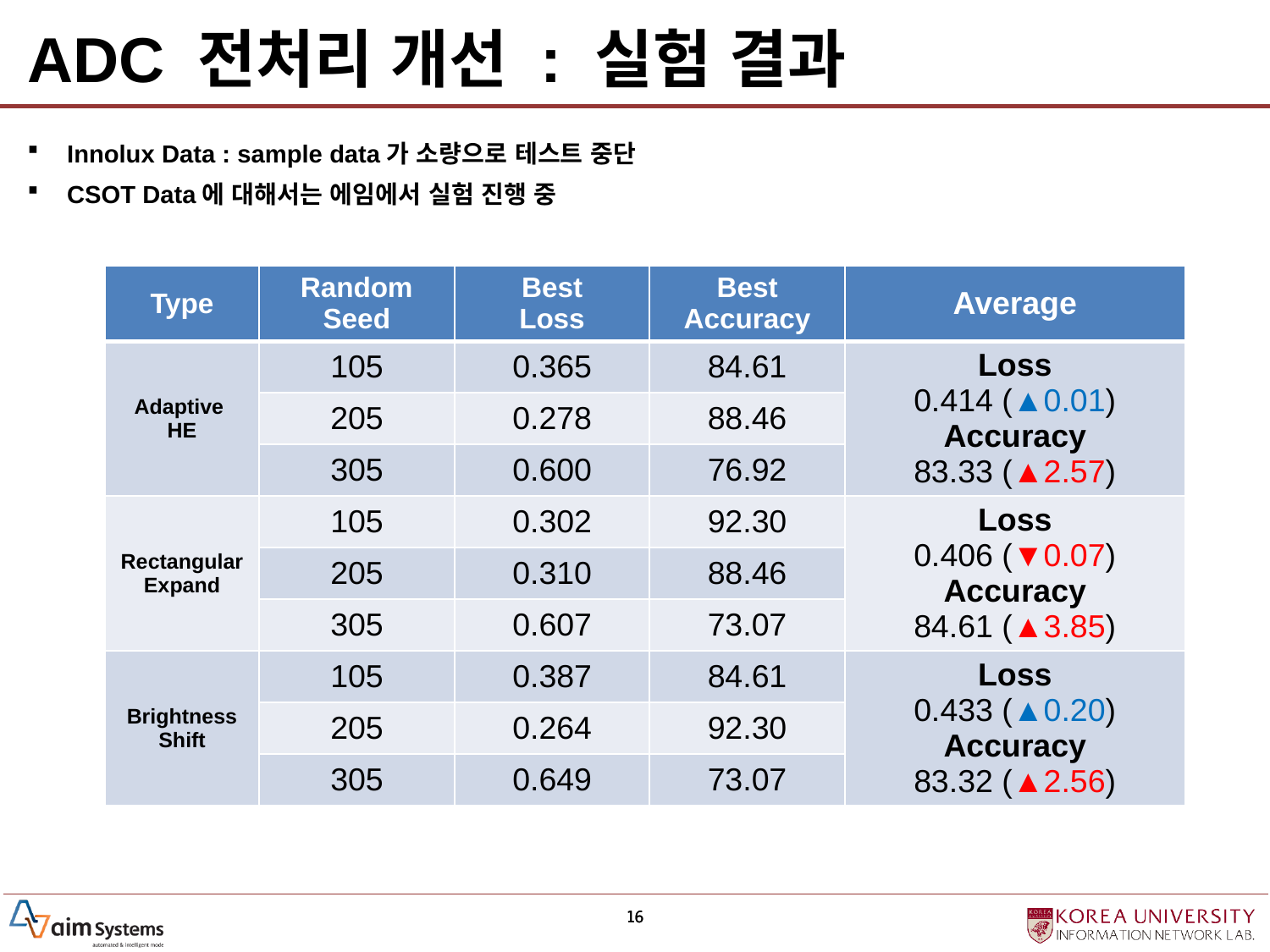

# ADC 전처리 개선 : 실험 결과
Innolux Data : sample data가 소량으로 테스트 중단
CSOT Data에 대해서는 에임에서 실험 진행 중
| Type | Random Seed | Best Loss | Best Accuracy | Average |
| --- | --- | --- | --- | --- |
| Adaptive HE | 105 | 0.365 | 84.61 | Loss 0.414 (▲0.01) Accuracy 83.33 (▲2.57) |
|  | 205 | 0.278 | 88.46 |  |
|  | 305 | 0.600 | 76.92 |  |
| Rectangular Expand | 105 | 0.302 | 92.30 | Loss 0.406 (▼0.07) Accuracy 84.61 (▲3.85) |
|  | 205 | 0.310 | 88.46 |  |
|  | 305 | 0.607 | 73.07 |  |
| Brightness Shift | 105 | 0.387 | 84.61 | Loss 0.433 (▲0.20) Accuracy 83.32 (▲2.56) |
|  | 205 | 0.264 | 92.30 |  |
|  | 305 | 0.649 | 73.07 |  |